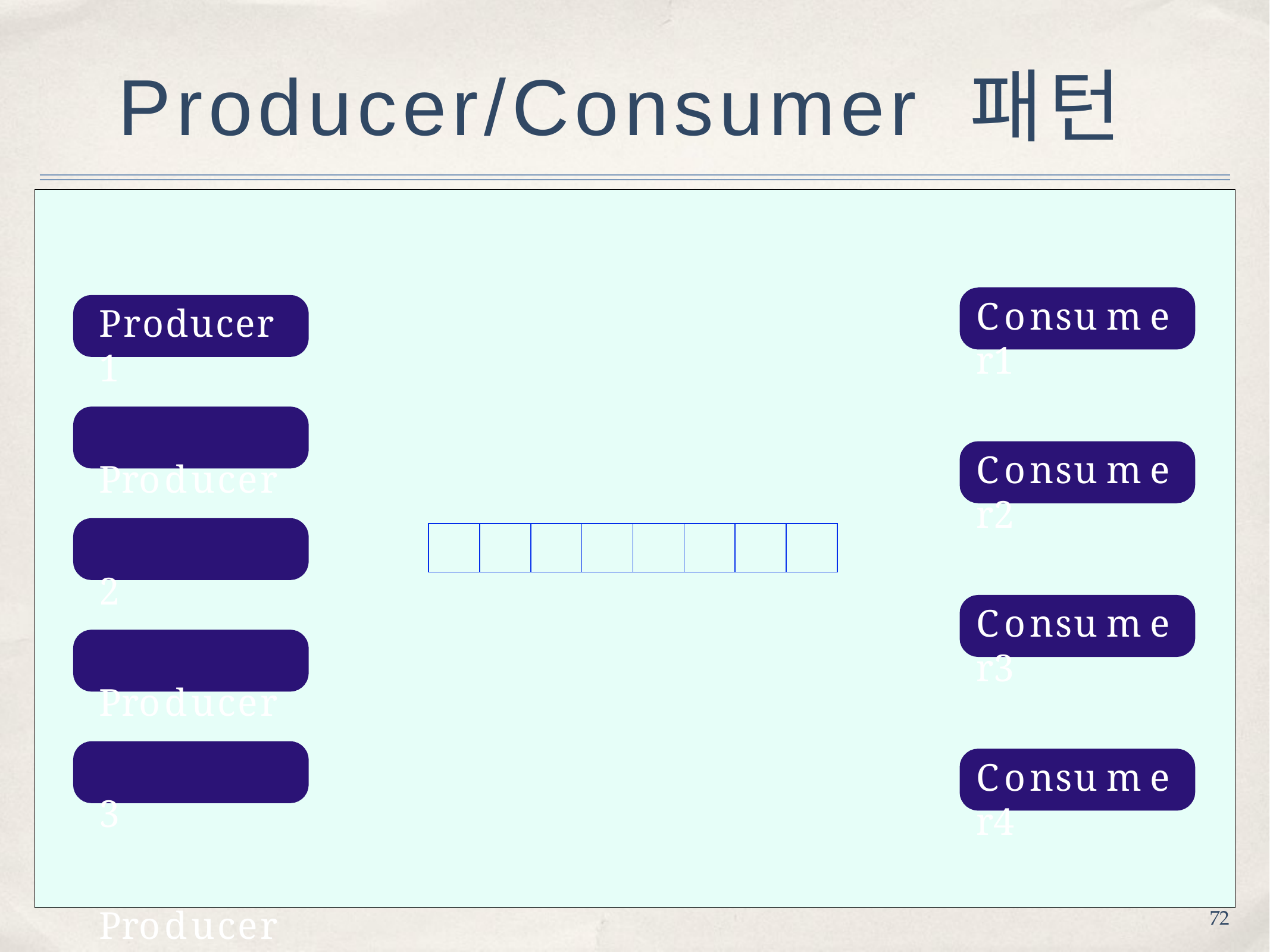

# Producer/Consumer 패턴

Consumer1

Producer1
Producer2  Producer3  Producer4  Producer5

Consumer2

|  |  |  |  |  |  |  |  |
| --- | --- | --- | --- | --- | --- | --- | --- |

Consumer3

Consumer4
72